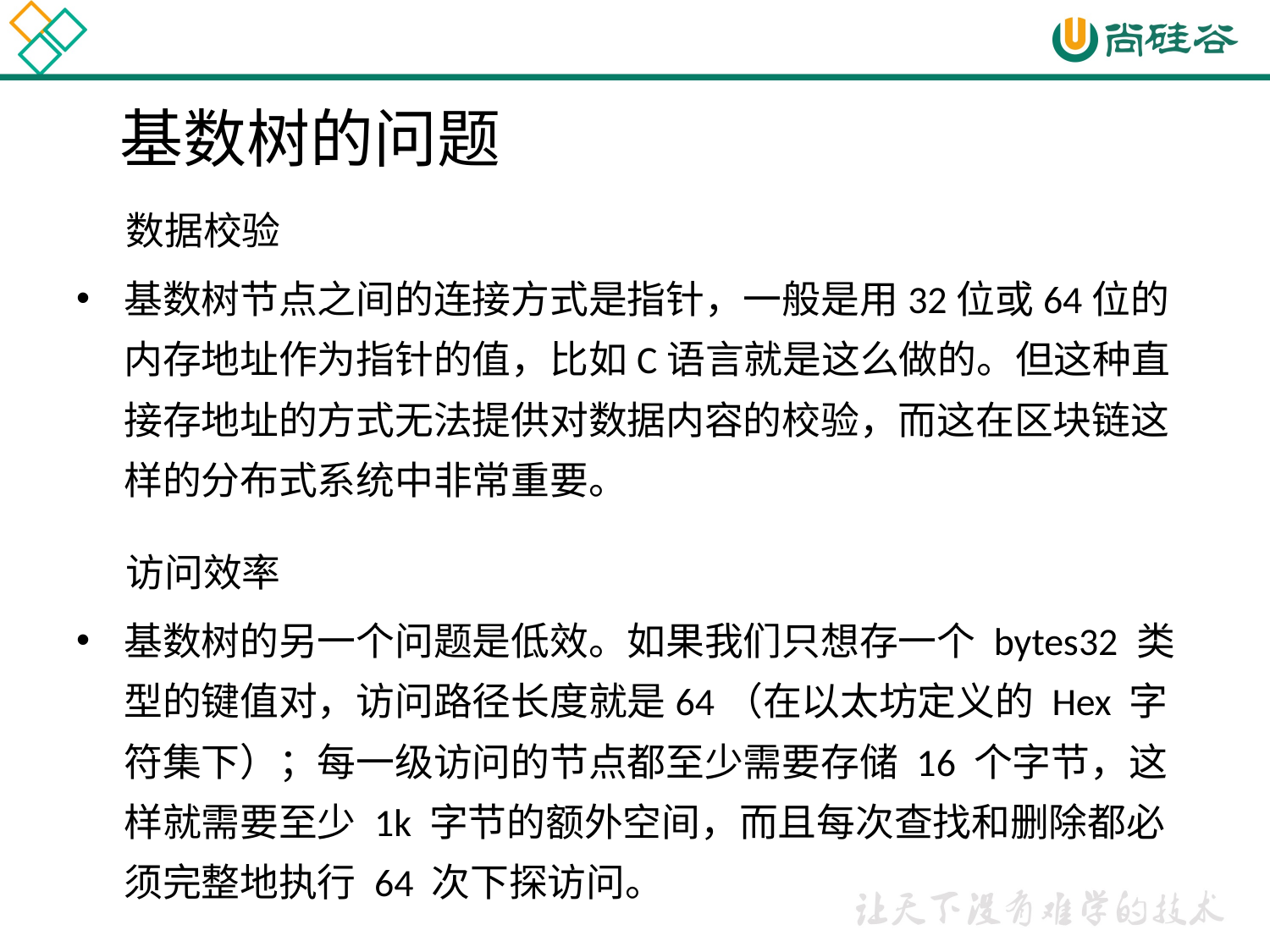

# 基数树的问题
数据校验
基数树节点之间的连接方式是指针，一般是用32位或64位的内存地址作为指针的值，比如C语言就是这么做的。但这种直接存地址的方式无法提供对数据内容的校验，而这在区块链这样的分布式系统中非常重要。
访问效率
基数树的另一个问题是低效。如果我们只想存一个 bytes32 类型的键值对，访问路径长度就是64（在以太坊定义的 Hex 字符集下）；每一级访问的节点都至少需要存储 16 个字节，这样就需要至少 1k 字节的额外空间，而且每次查找和删除都必须完整地执行 64 次下探访问。